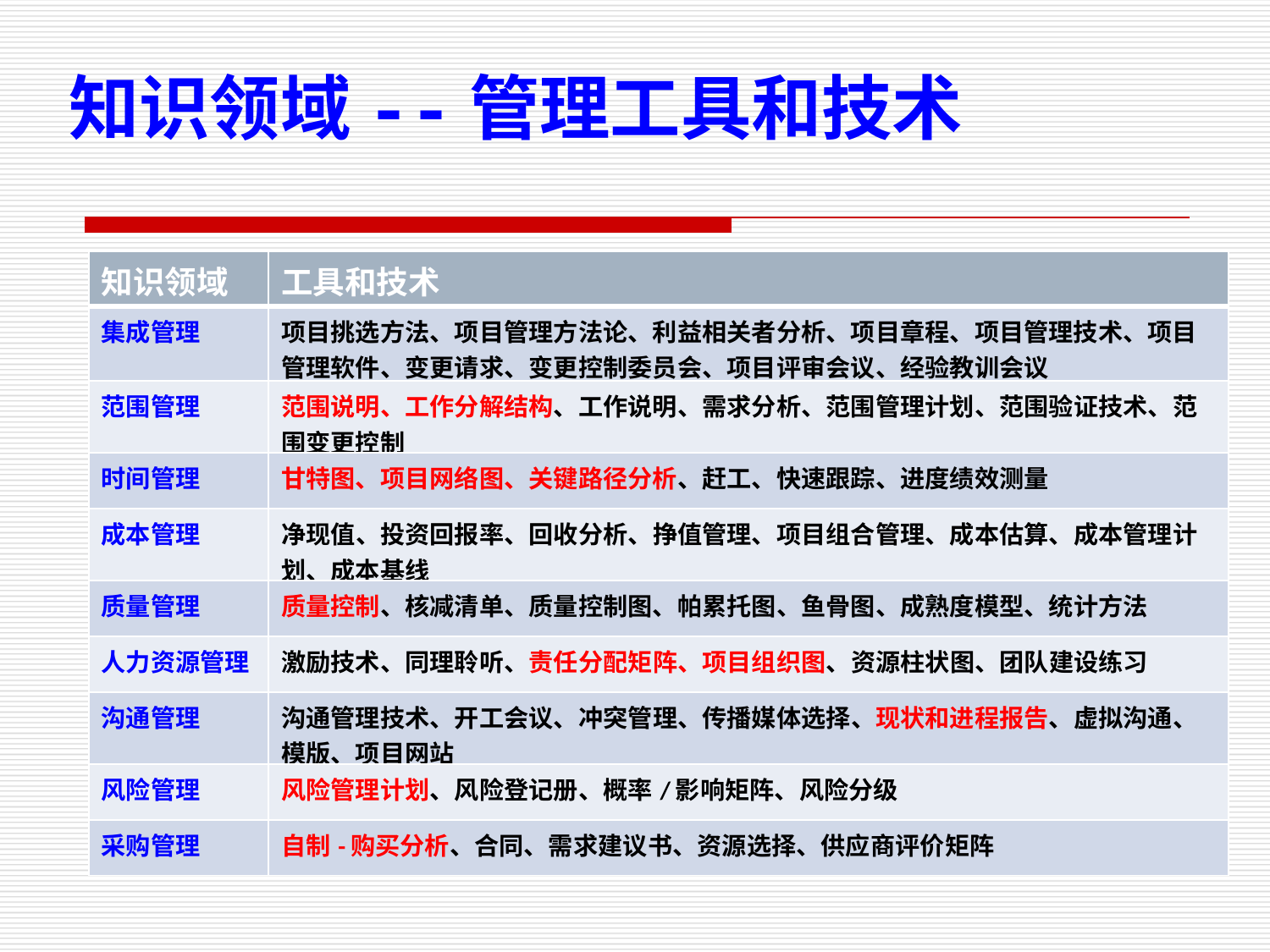

知识领域--管理工具和技术
| 知识领域 | 工具和技术 |
| --- | --- |
| 集成管理 | 项目挑选方法、项目管理方法论、利益相关者分析、项目章程、项目管理技术、项目管理软件、变更请求、变更控制委员会、项目评审会议、经验教训会议 |
| 范围管理 | 范围说明、工作分解结构、工作说明、需求分析、范围管理计划、范围验证技术、范围变更控制 |
| 时间管理 | 甘特图、项目网络图、关键路径分析、赶工、快速跟踪、进度绩效测量 |
| 成本管理 | 净现值、投资回报率、回收分析、挣值管理、项目组合管理、成本估算、成本管理计划、成本基线 |
| 质量管理 | 质量控制、核减清单、质量控制图、帕累托图、鱼骨图、成熟度模型、统计方法 |
| 人力资源管理 | 激励技术、同理聆听、责任分配矩阵、项目组织图、资源柱状图、团队建设练习 |
| 沟通管理 | 沟通管理技术、开工会议、冲突管理、传播媒体选择、现状和进程报告、虚拟沟通、模版、项目网站 |
| 风险管理 | 风险管理计划、风险登记册、概率/影响矩阵、风险分级 |
| 采购管理 | 自制-购买分析、合同、需求建议书、资源选择、供应商评价矩阵 |